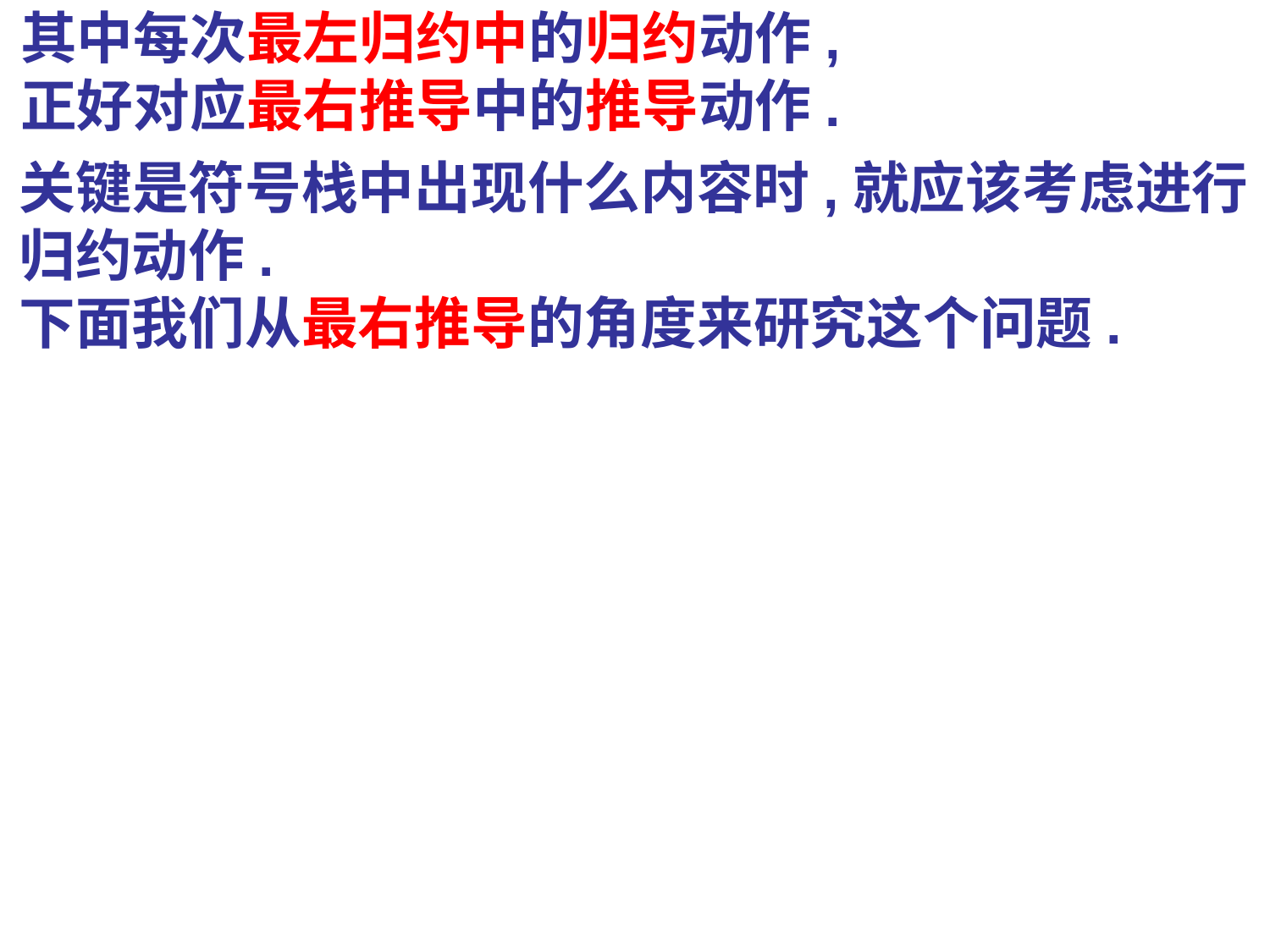

其中每次最左归约中的归约动作,
正好对应最右推导中的推导动作.
关键是符号栈中出现什么内容时,就应该考虑进行归约动作.
下面我们从最右推导的角度来研究这个问题.